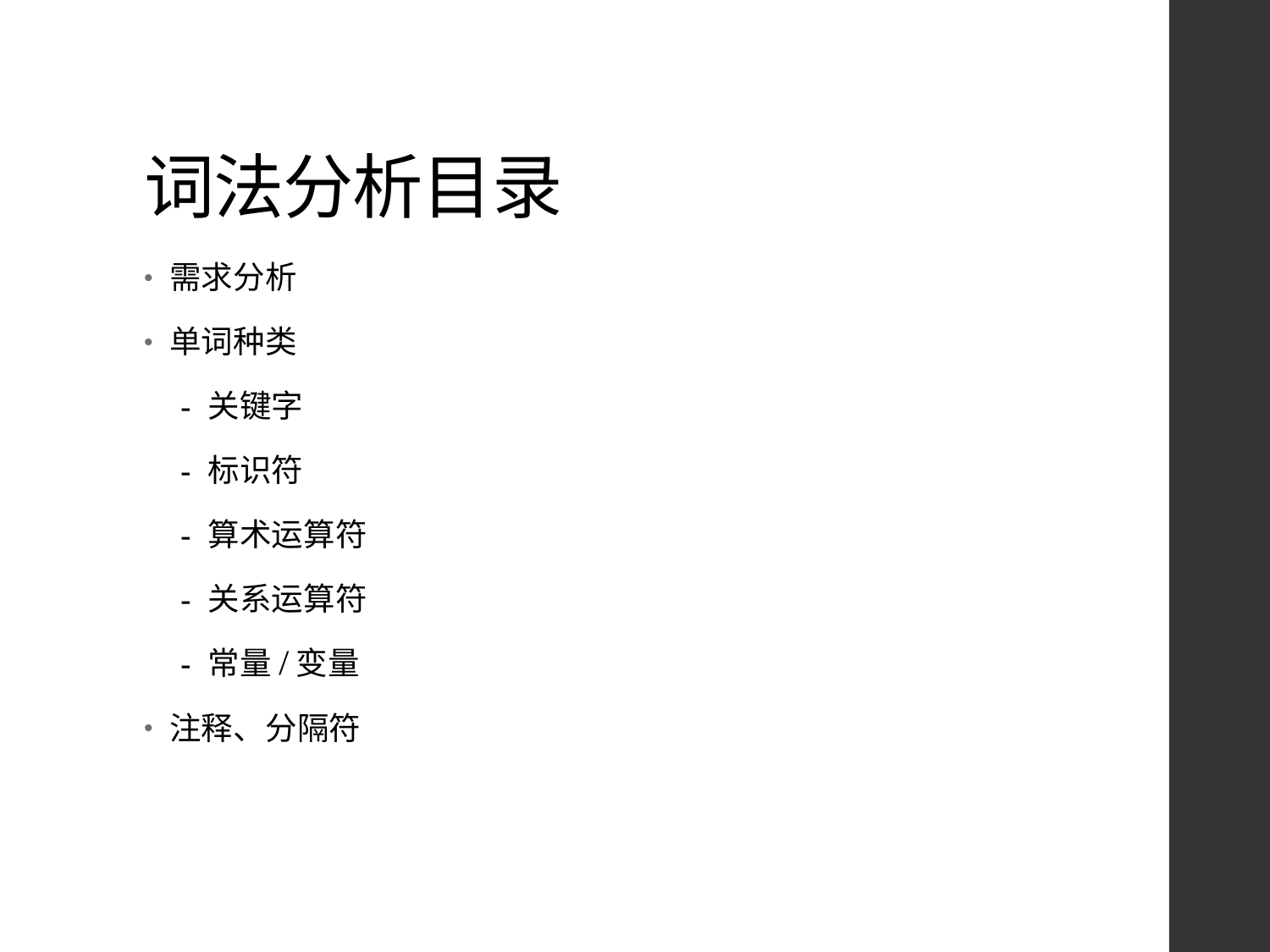

# 词法分析目录
需求分析
单词种类
    - 关键字
    - 标识符
    - 算术运算符
    - 关系运算符
    - 常量/变量
注释、分隔符